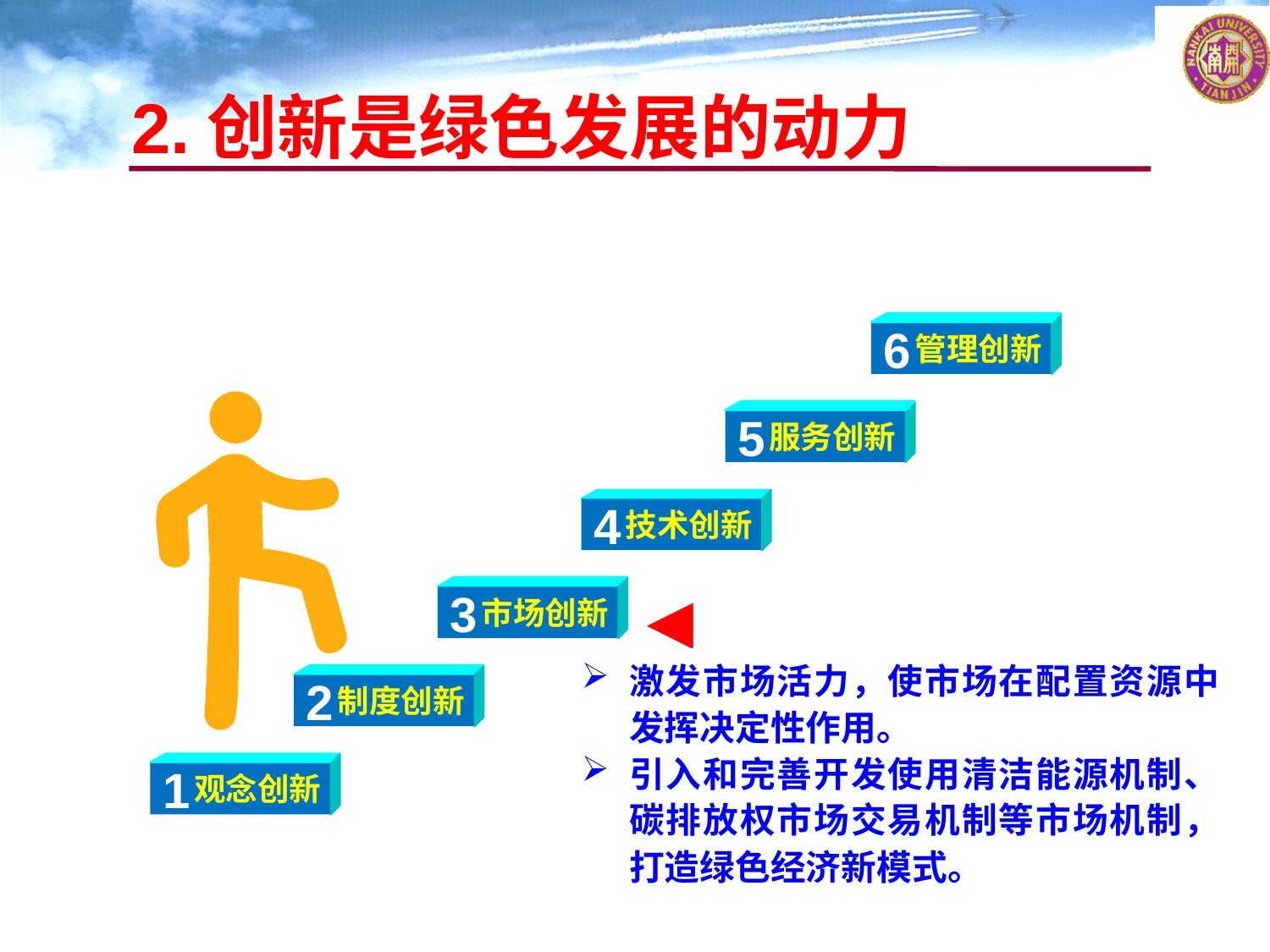

2.创新是绿色发展的动力

管理创新
6

服务创新
5

技术创新
4
◄

市场创新
3
激发市场活力，使市场在配置资源中发挥决定性作用。
引入和完善开发使用清洁能源机制、碳排放权市场交易机制等市场机制，打造绿色经济新模式。

制度创新
2

观念创新
1